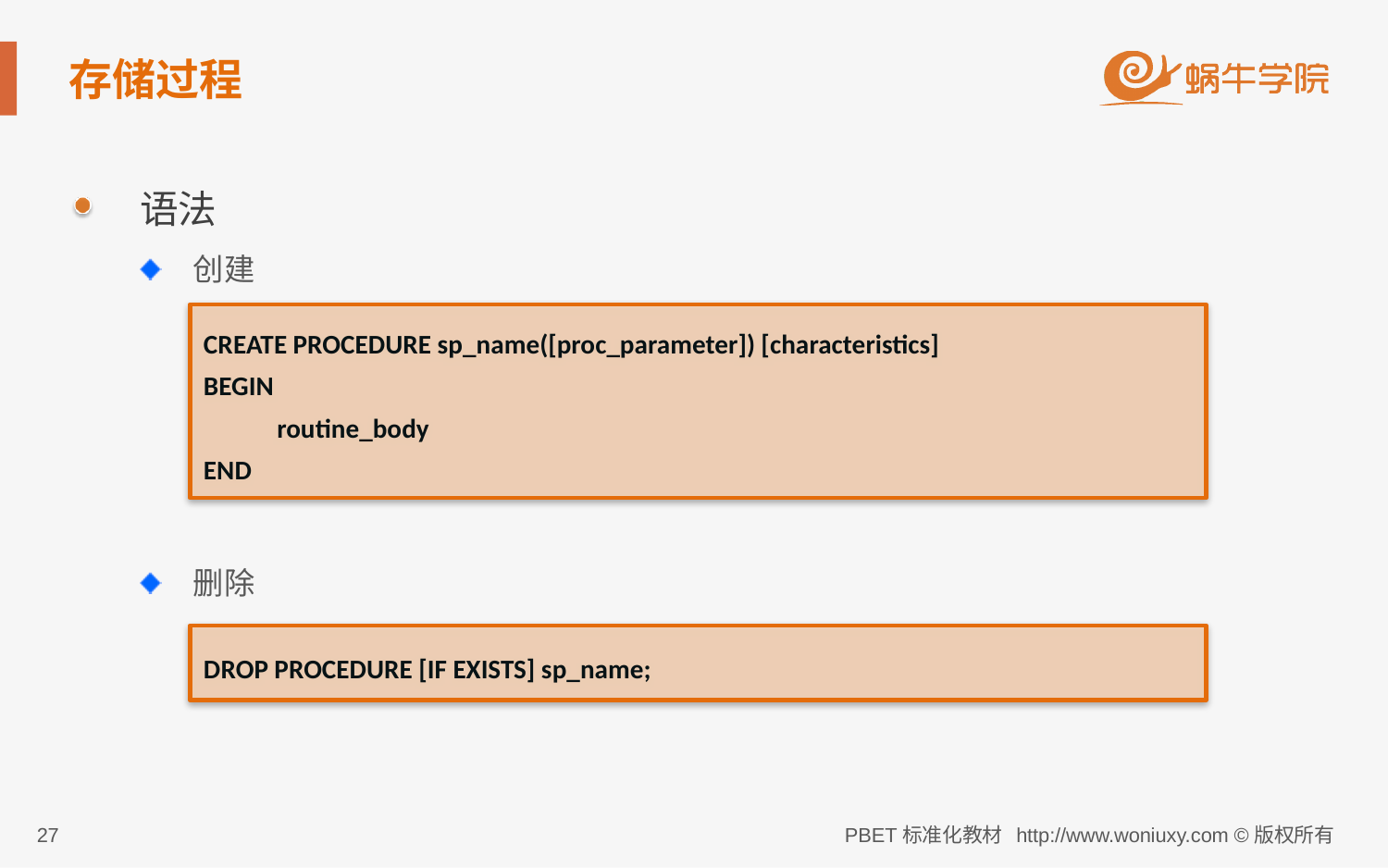

# 存储过程
语法
创建

删除

CREATE PROCEDURE sp_name([proc_parameter]) [characteristics]
BEGIN
	 routine_body
END
DROP PROCEDURE [IF EXISTS] sp_name;